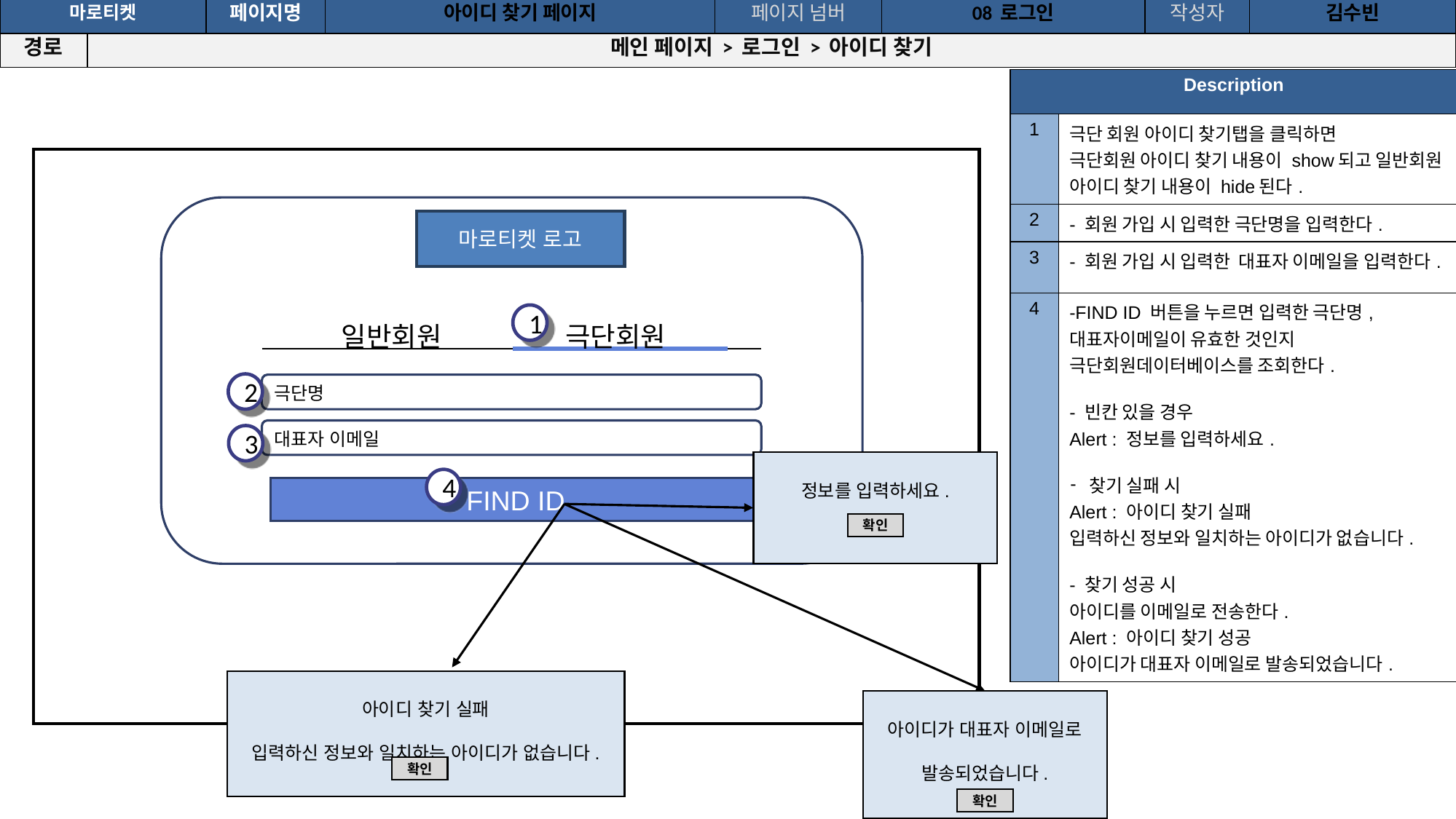

공간(오피스) 대여 시스템
| 마로티켓 |  | 페이지명 | 아이디 찾기 페이지 | 페이지 넘버 | 08 로그인 | 작성자 | 김수빈 |
| --- | --- | --- | --- | --- | --- | --- | --- |
| 경로 | 메인 페이지 > 로그인 > 아이디 찾기 |  |  |  |  |  |  |
| Description |  |
| --- | --- |
| 1 | 극단 회원 아이디 찾기탭을 클릭하면 극단회원 아이디 찾기 내용이 show되고 일반회원 아이디 찾기 내용이 hide된다. |
| 2 | - 회원 가입 시 입력한 극단명을 입력한다. |
| 3 | - 회원 가입 시 입력한 대표자 이메일을 입력한다. |
| 4 | -FIND ID 버튼을 누르면 입력한 극단명, 대표자이메일이 유효한 것인지 극단회원데이터베이스를 조회한다. - 빈칸 있을 경우 Alert : 정보를 입력하세요. 찾기 실패 시 Alert : 아이디 찾기 실패 입력하신 정보와 일치하는 아이디가 없습니다. - 찾기 성공 시 아이디를 이메일로 전송한다. Alert : 아이디 찾기 성공 아이디가 대표자 이메일로 발송되었습니다. |

마로티켓 로고
1
일반회원
극단회원
2
극단명
대표자 이메일
3
정보를 입력하세요.

4
FIND ID
확인
아이디 찾기 실패
입력하신 정보와 일치하는 아이디가 없습니다.
아이디가 대표자 이메일로
발송되었습니다.
확인
확인